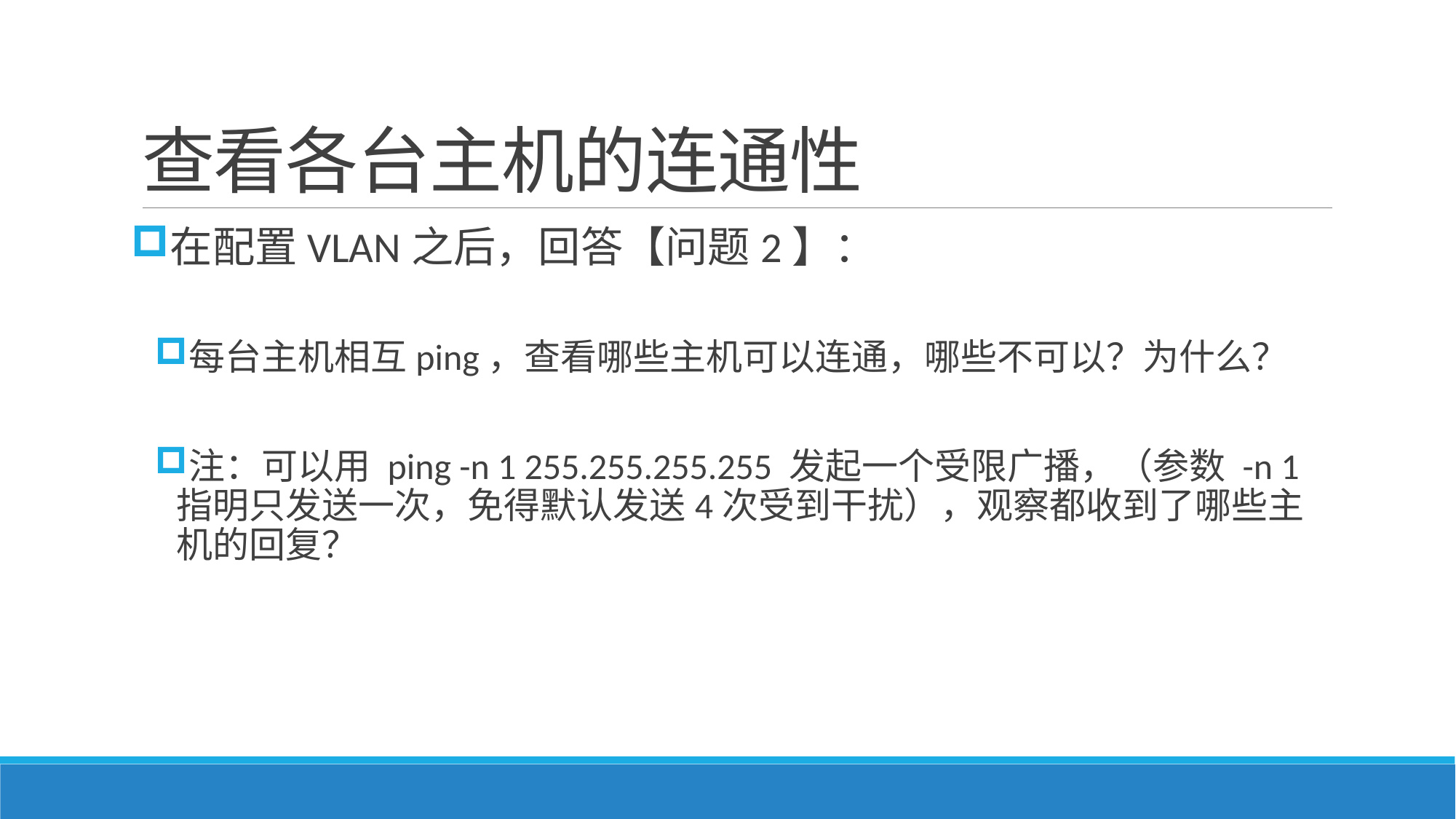

# 查看各台主机的连通性
在配置VLAN之后，回答【问题2】：

每台主机相互ping，查看哪些主机可以连通，哪些不可以？为什么？

注：可以用 ping -n 1 255.255.255.255 发起一个受限广播，（参数 -n 1指明只发送一次，免得默认发送4次受到干扰），观察都收到了哪些主机的回复？